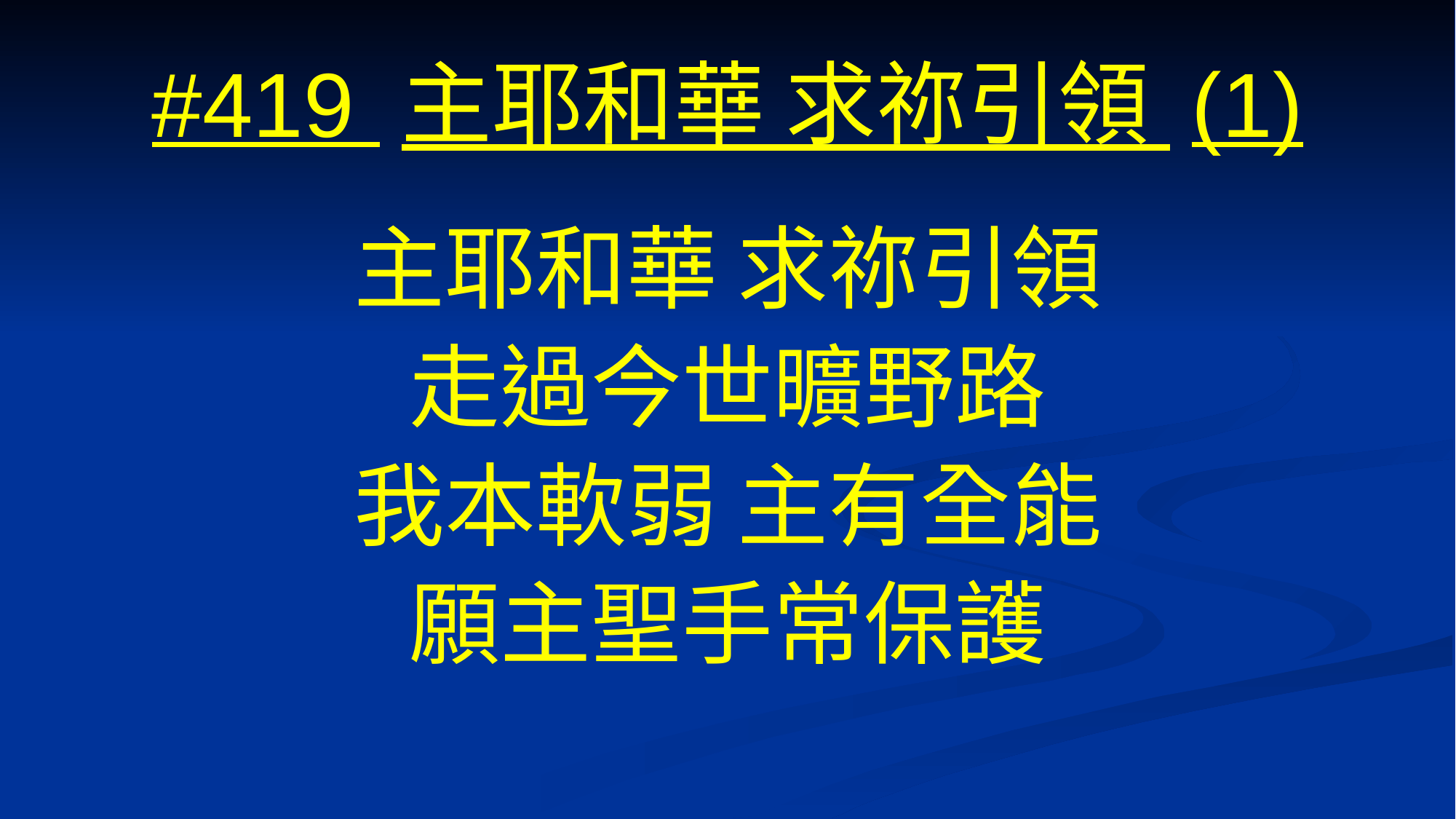

# #419 主耶和華 求祢引領 (1)
主耶和華 求祢引領
走過今世曠野路
我本軟弱 主有全能
願主聖手常保護